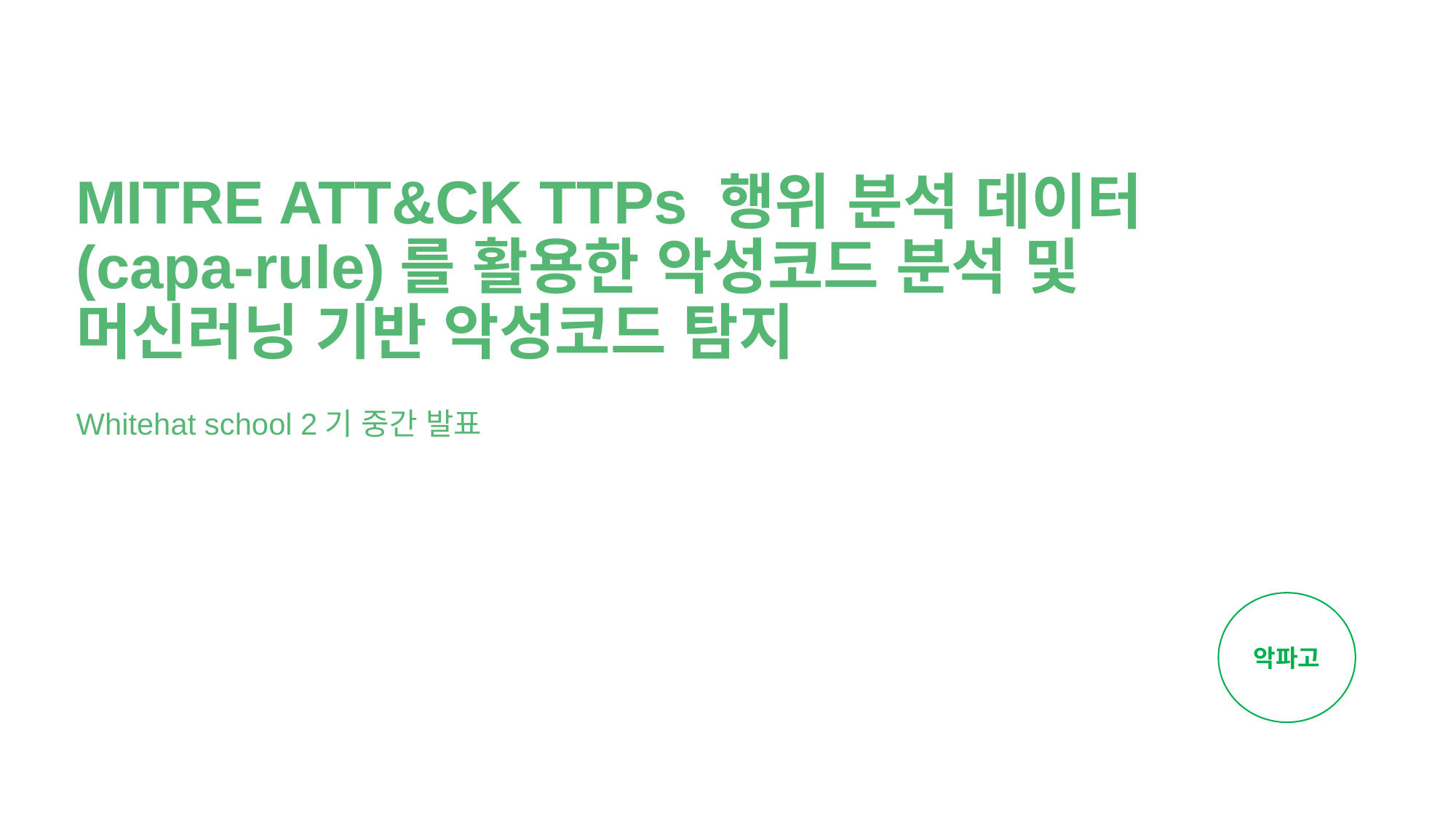

# MITRE ATT&CK TTPs 행위 분석 데이터(capa-rule)를 활용한 악성코드 분석 및 머신러닝 기반 악성코드 탐지
Whitehat school 2기 중간 발표
악파고